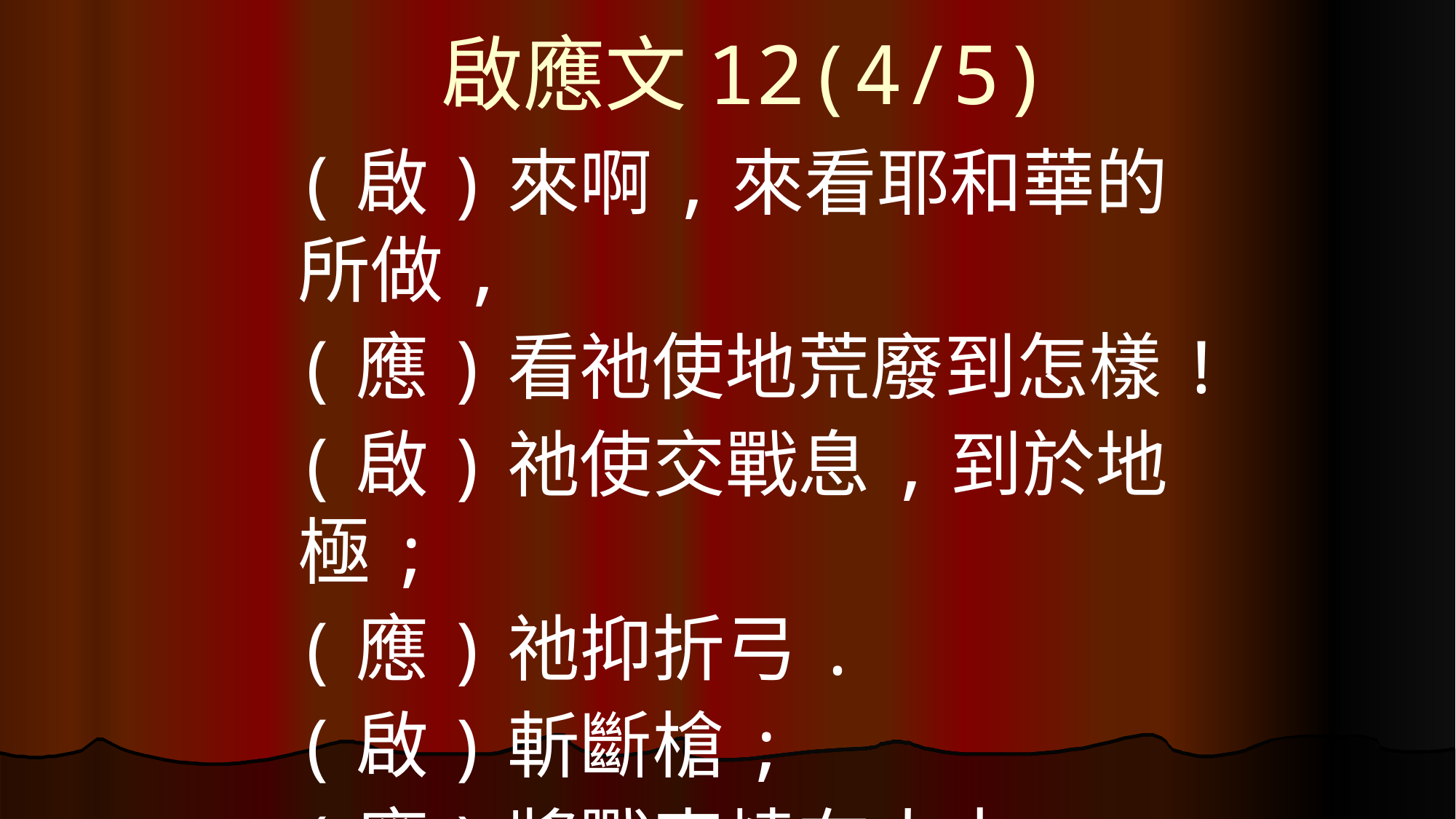

# 啟應文12(4/5)
(啟)來啊,來看耶和華的所做,
(應)看祂使地荒廢到怎樣!
(啟)祂使交戰息,到於地極;
(應)祂抑折弓.
(啟)斬斷槍;
(應)將戰車燒在火中.